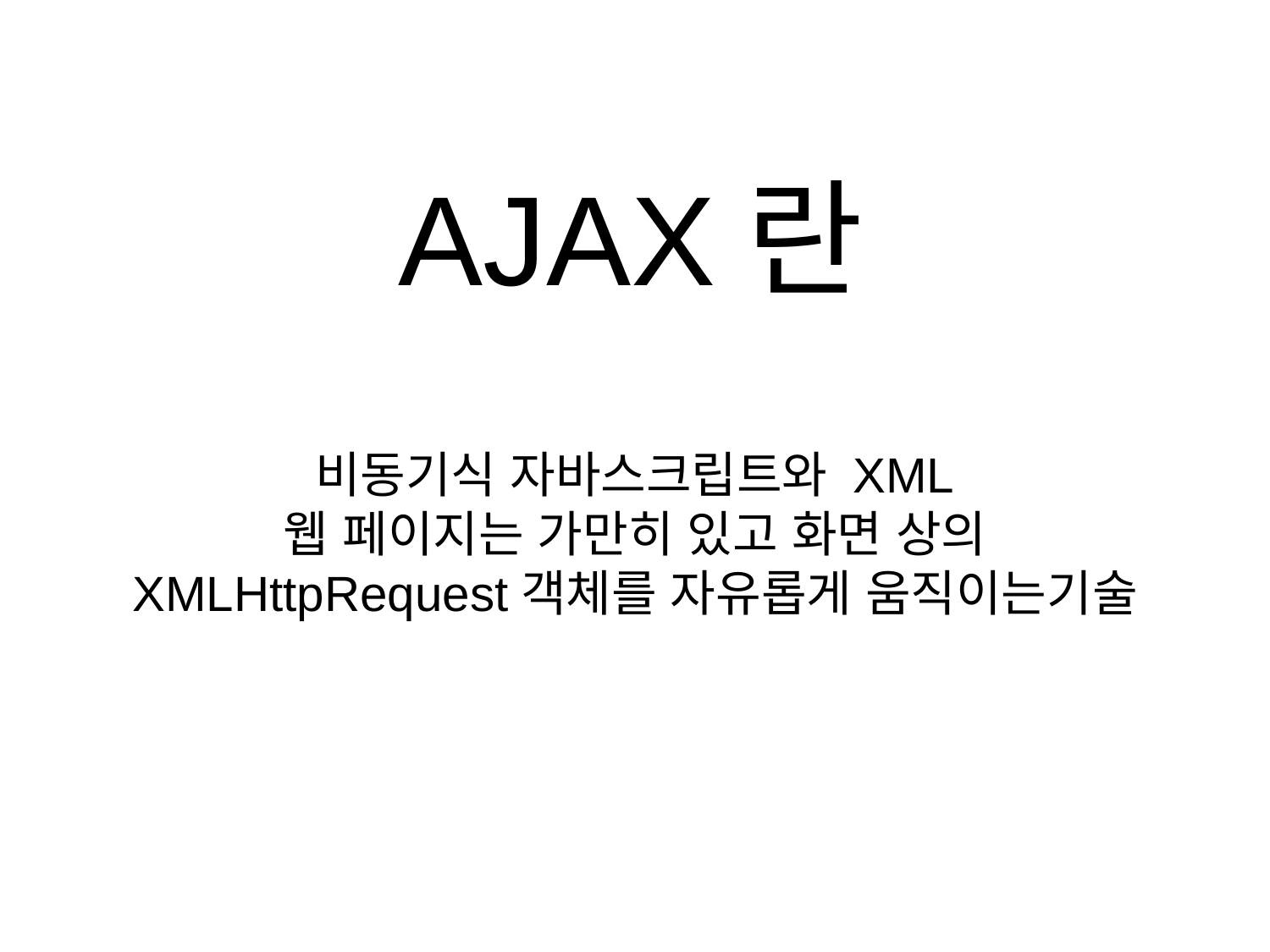

AJAX란
비동기식 자바스크립트와 XML
웹 페이지는 가만히 있고 화면 상의 XMLHttpRequest객체를 자유롭게 움직이는기술